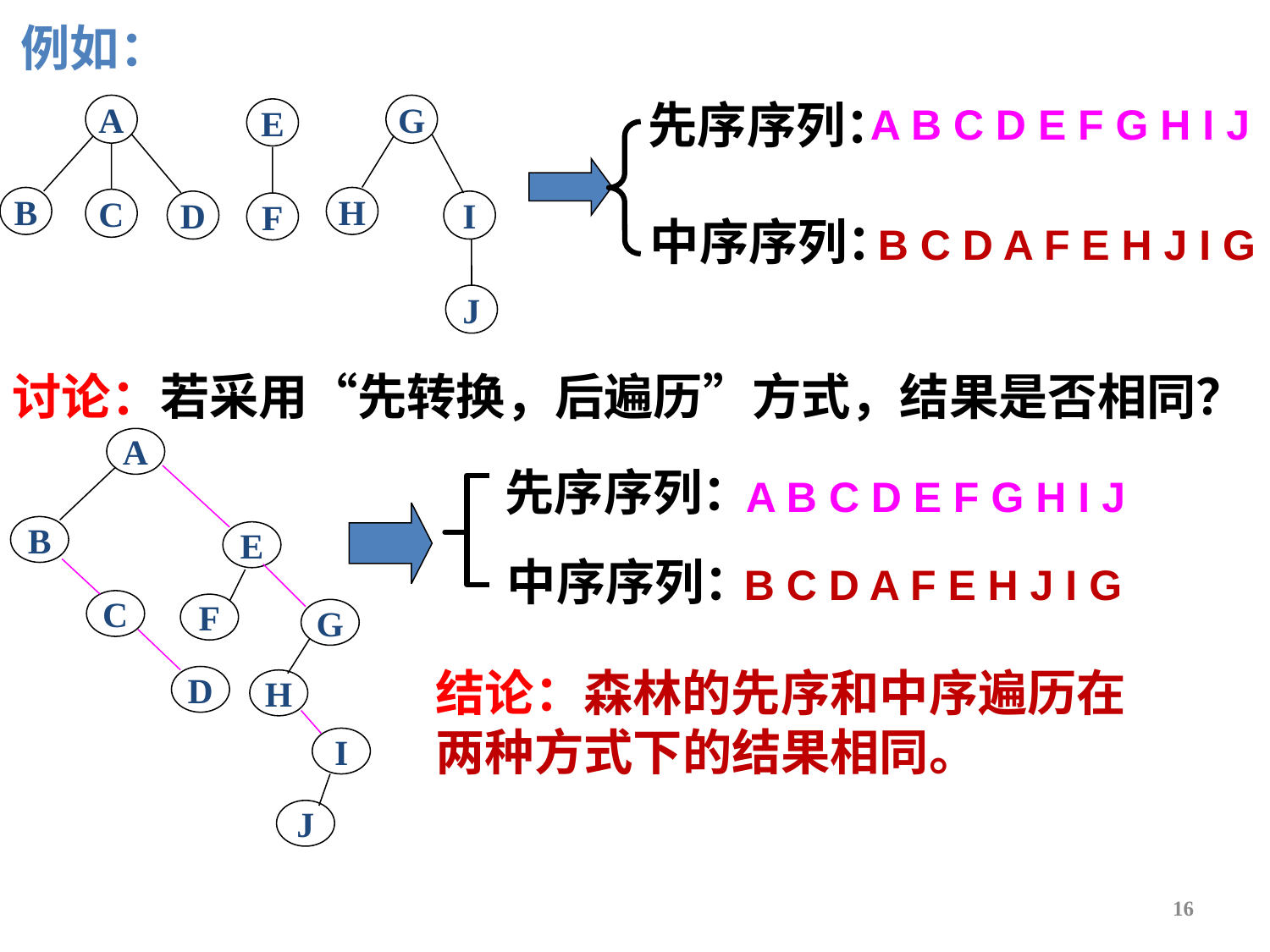

例如：
先序序列：
A B C D E F G H I J
A

B
C
D
G

H
I

J
E

F

中序序列：
B C D A F E H J I G
讨论：若采用“先转换，后遍历”方式，结果是否相同？
A

B
E

C
F
G

D
H

I

J
先序序列：
A B C D E F G H I J

中序序列：
B C D A F E H J I G
结论：森林的先序和中序遍历在两种方式下的结果相同。
16